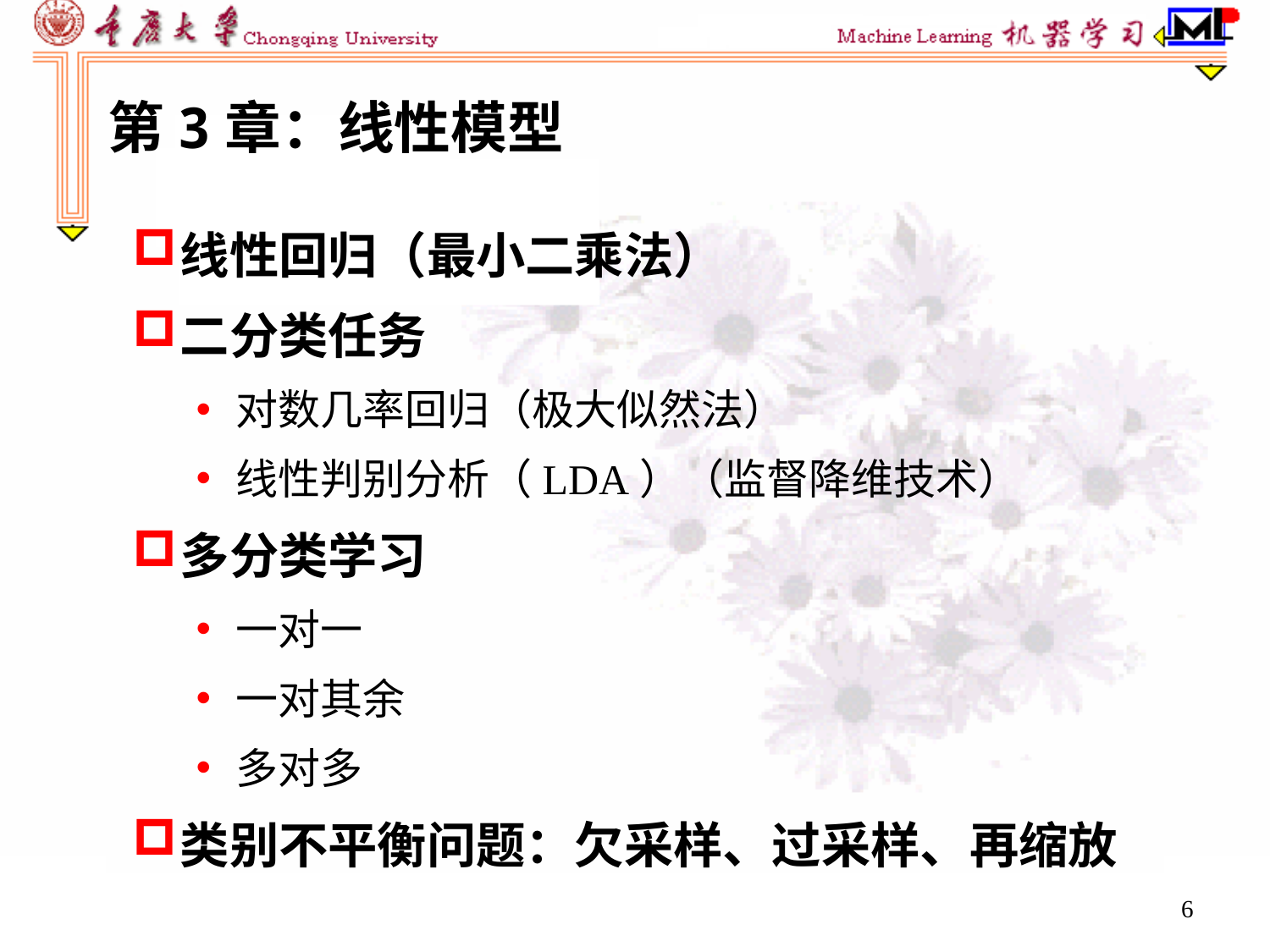

第3章：线性模型
线性回归（最小二乘法）
二分类任务
对数几率回归（极大似然法）
线性判别分析（LDA）（监督降维技术）
多分类学习
一对一
一对其余
多对多
类别不平衡问题：欠采样、过采样、再缩放

6